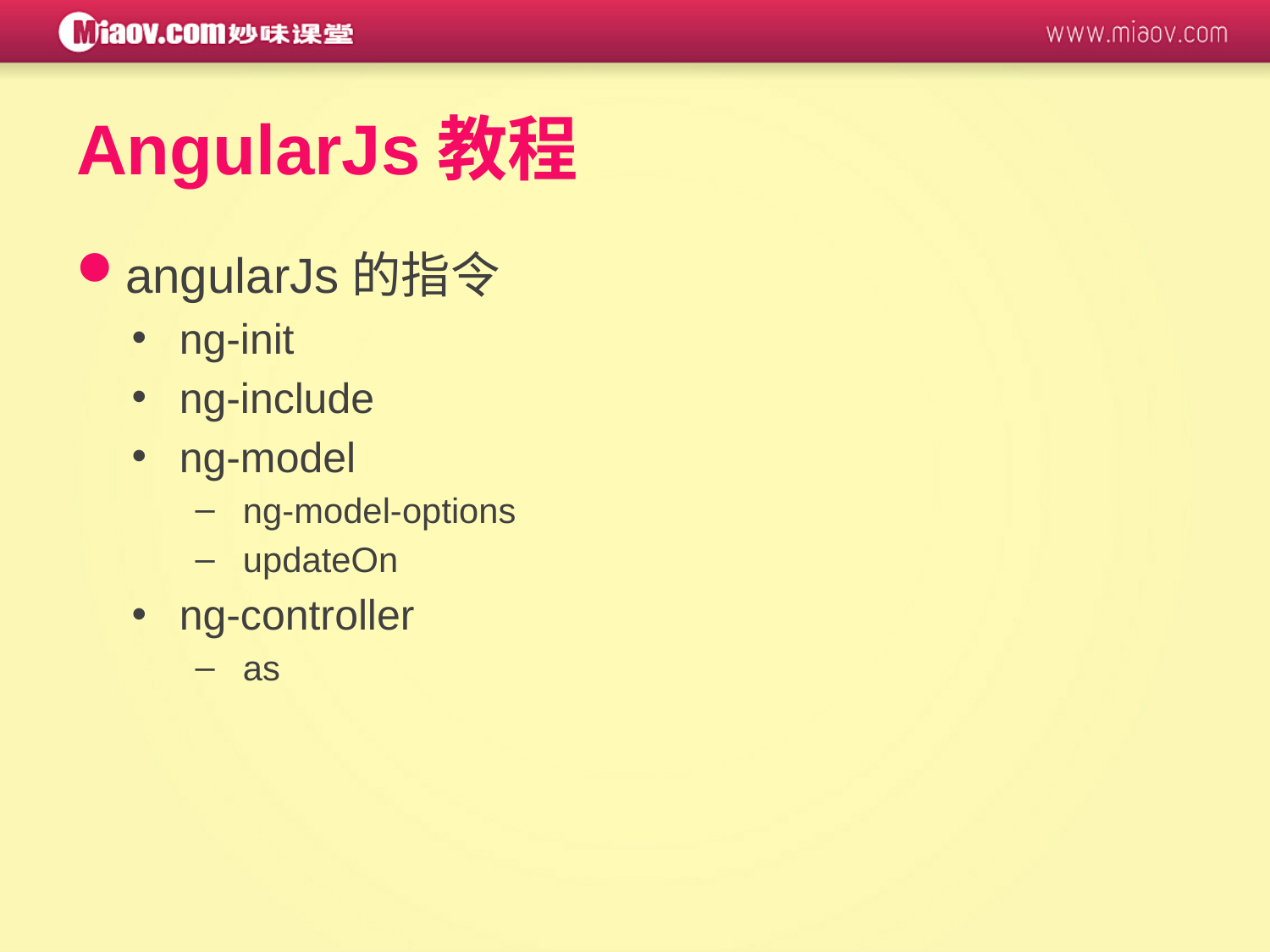

# AngularJs教程
angularJs的指令
ng-init
ng-include
ng-model
ng-model-options
updateOn
ng-controller
as